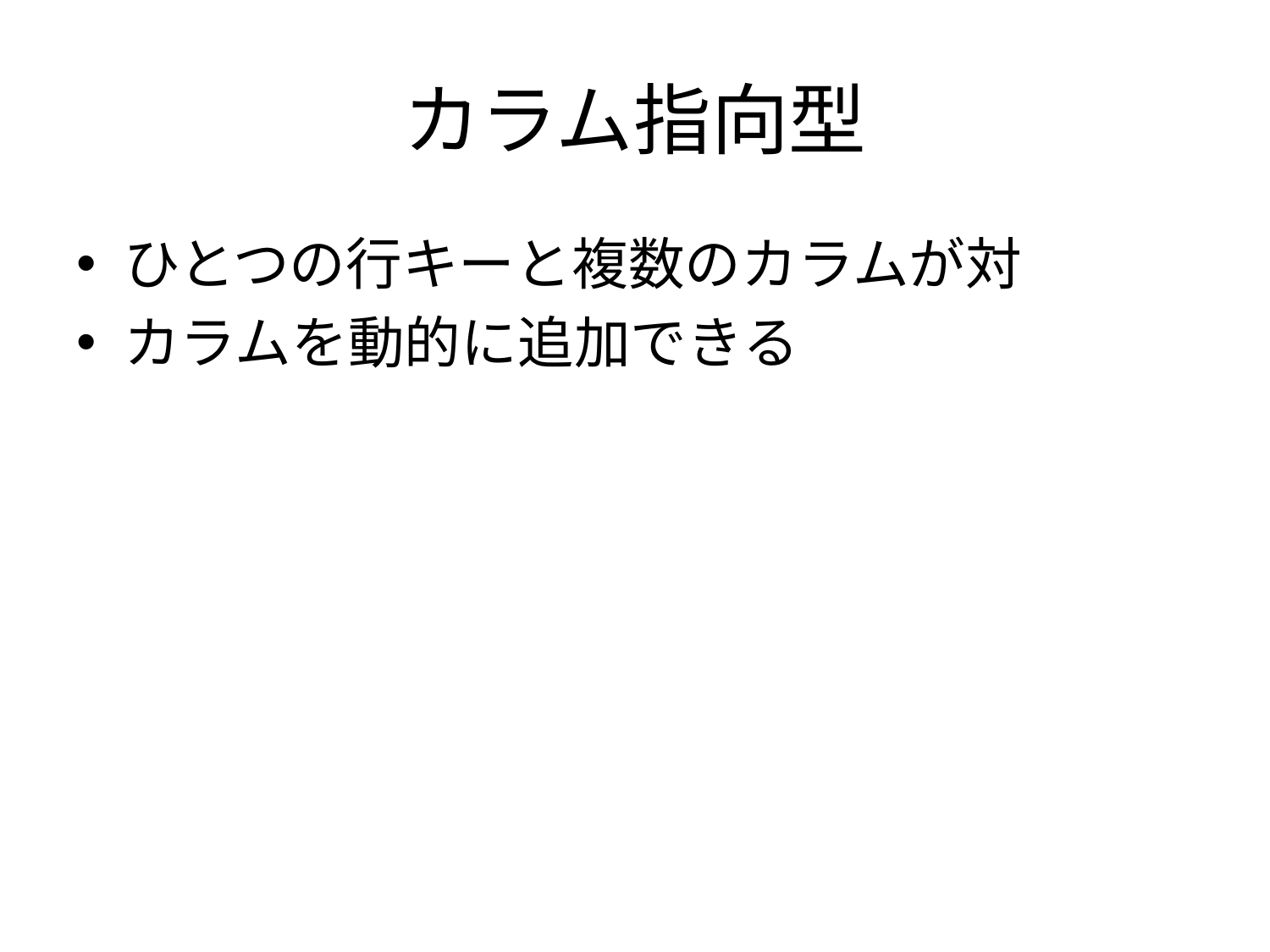

# カラム指向型
ひとつの行キーと複数のカラムが対
カラムを動的に追加できる